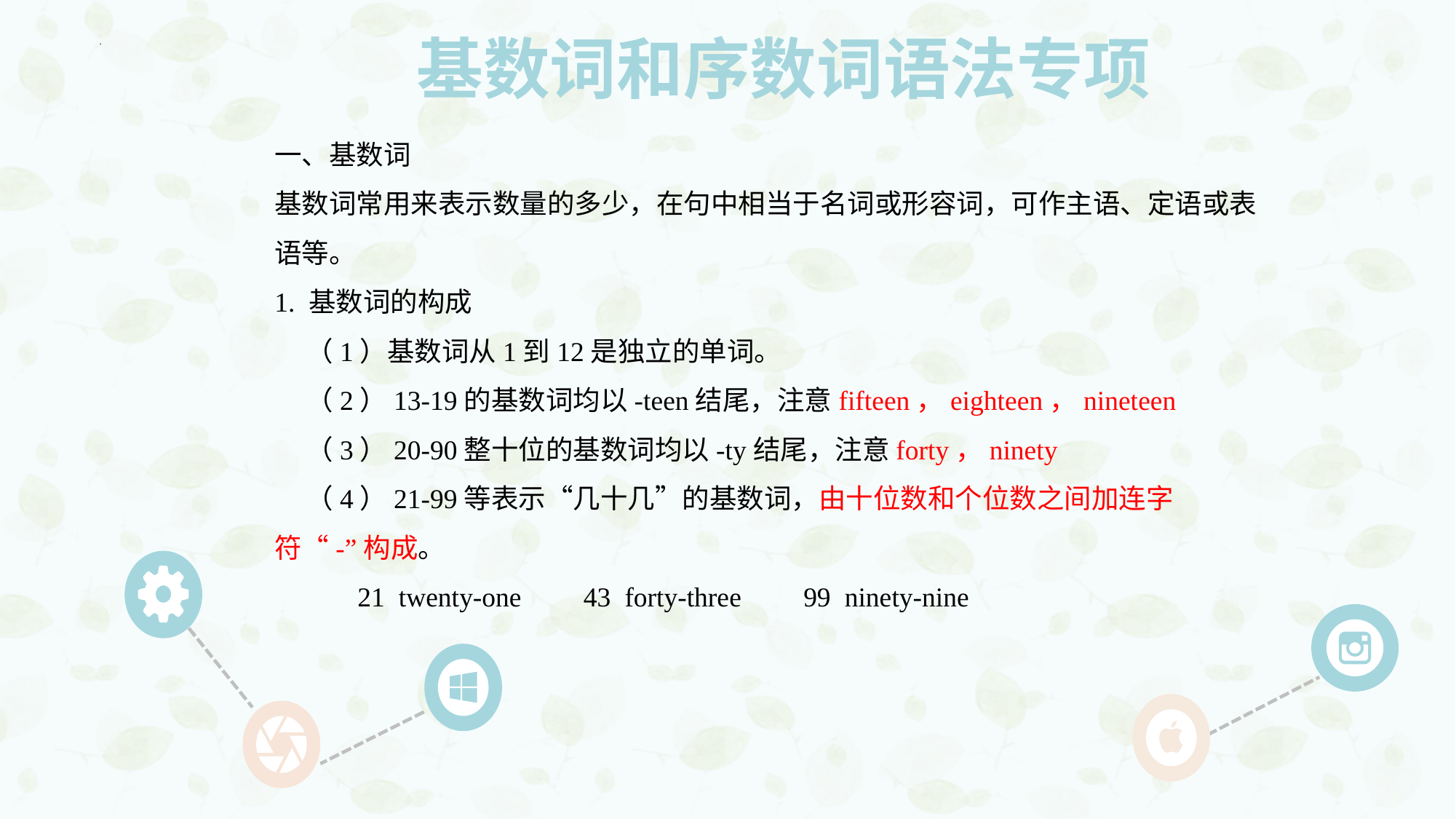

基数词和序数词语法专项
一、基数词
基数词常用来表示数量的多少，在句中相当于名词或形容词，可作主语、定语或表语等。
1. 基数词的构成
    （1）基数词从1到12是独立的单词。
    （2）13-19的基数词均以-teen结尾，注意fifteen，eighteen，nineteen
    （3）20-90整十位的基数词均以-ty结尾，注意forty，ninety
    （4）21-99等表示“几十几”的基数词，由十位数和个位数之间加连字符“-”构成。
            21  twenty-one         43  forty-three         99  ninety-nine